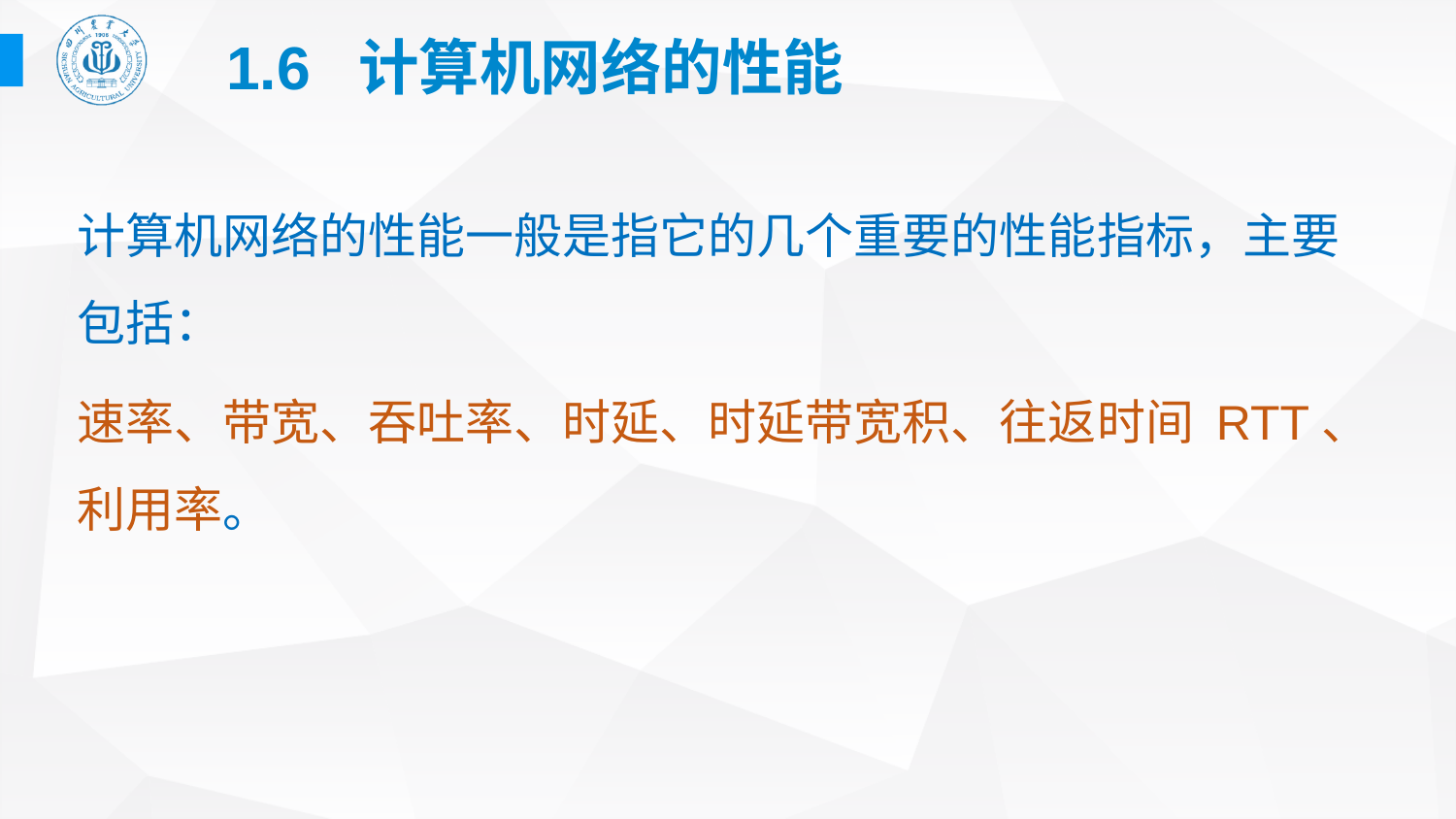

# 1.6  计算机网络的性能
计算机网络的性能一般是指它的几个重要的性能指标，主要包括：
速率、带宽、吞吐率、时延、时延带宽积、往返时间 RTT、利用率。